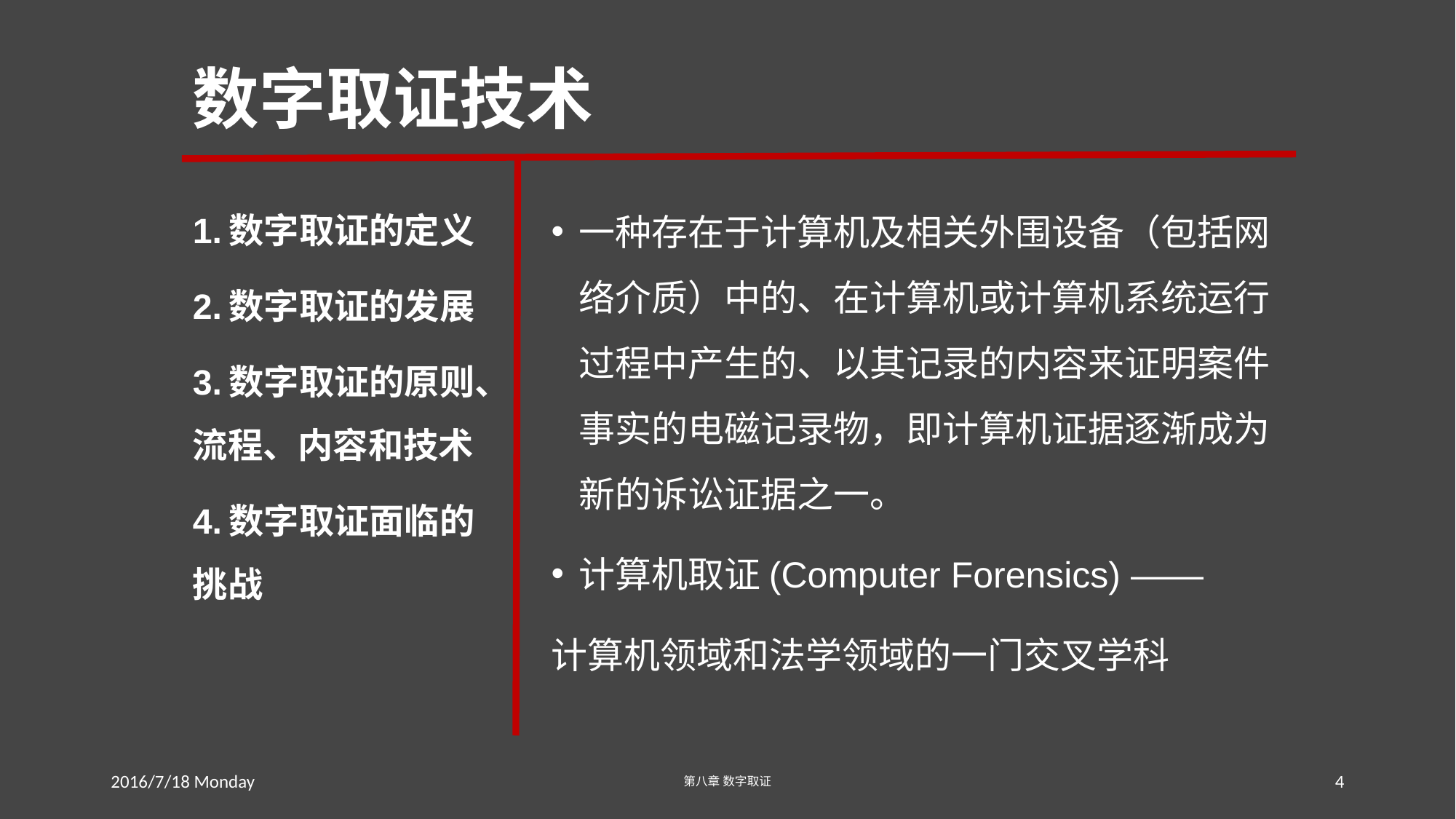

# 数字取证技术
1.数字取证的定义
2.数字取证的发展
3.数字取证的原则、流程、内容和技术
4.数字取证面临的挑战
一种存在于计算机及相关外围设备（包括网络介质）中的、在计算机或计算机系统运行过程中产生的、以其记录的内容来证明案件事实的电磁记录物，即计算机证据逐渐成为新的诉讼证据之一。
计算机取证(Computer Forensics) ——
计算机领域和法学领域的一门交叉学科
2016/7/18 Monday
第八章 数字取证
4